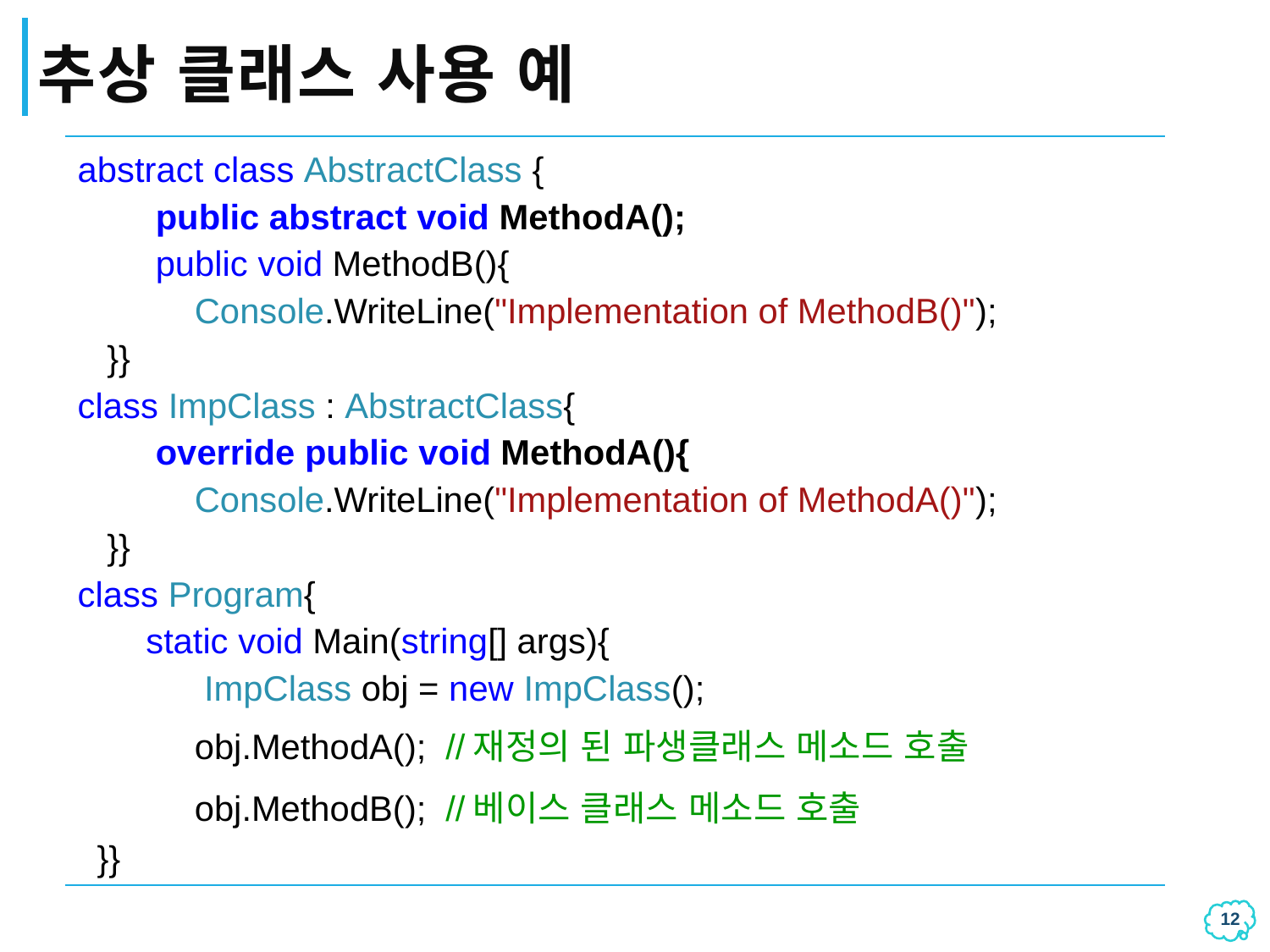

# 추상 클래스 사용 예
| abstract class AbstractClass { public abstract void MethodA(); public void MethodB(){ Console.WriteLine("Implementation of MethodB()"); }} class ImpClass : AbstractClass{ override public void MethodA(){ Console.WriteLine("Implementation of MethodA()"); }} class Program{ static void Main(string[] args){ ImpClass obj = new ImpClass(); obj.MethodA(); //재정의 된 파생클래스 메소드 호출 obj.MethodB(); //베이스 클래스 메소드 호출 }} |
| --- |
12